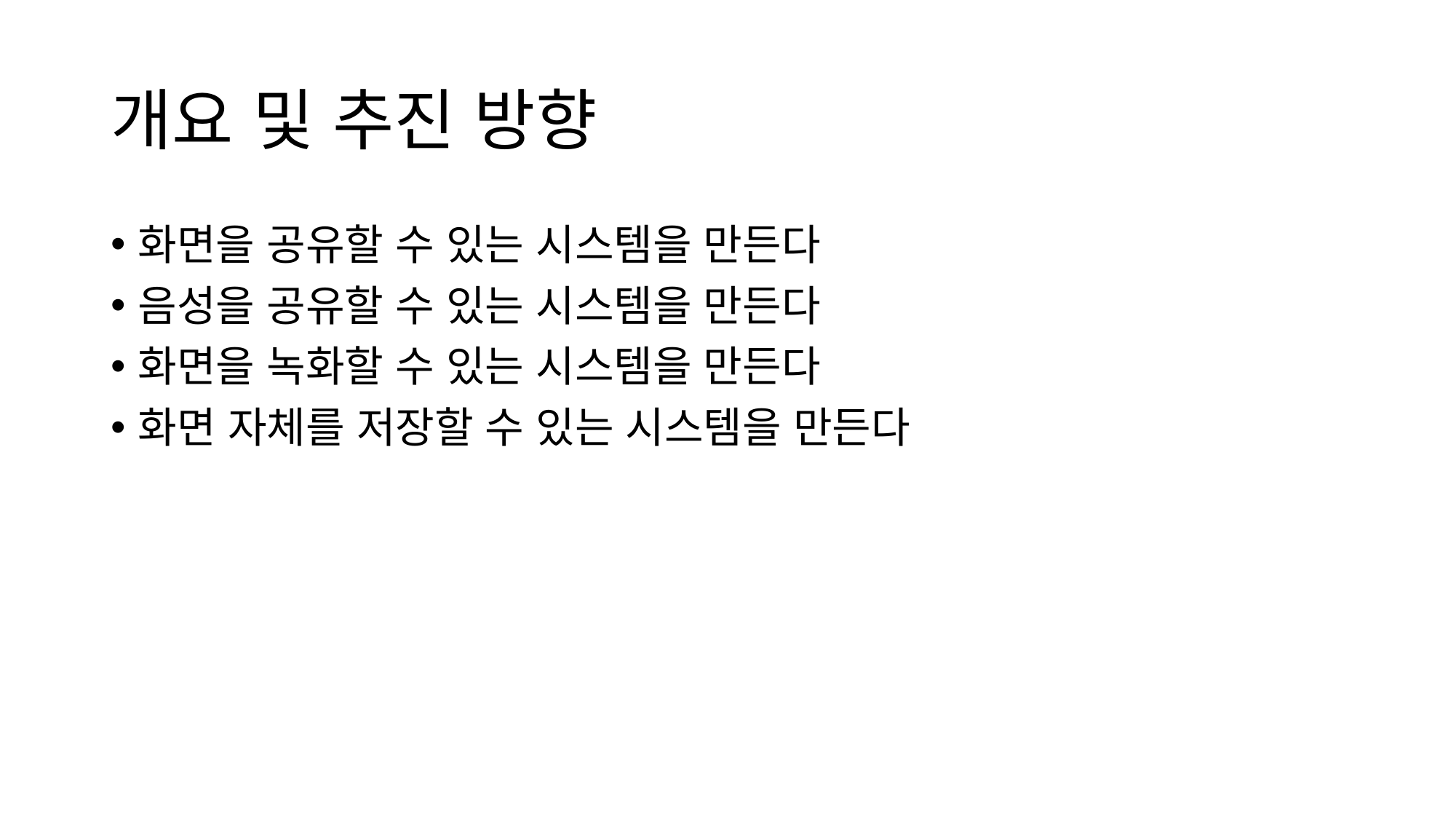

# 개요 및 추진 방향
화면을 공유할 수 있는 시스템을 만든다
음성을 공유할 수 있는 시스템을 만든다
화면을 녹화할 수 있는 시스템을 만든다
화면 자체를 저장할 수 있는 시스템을 만든다